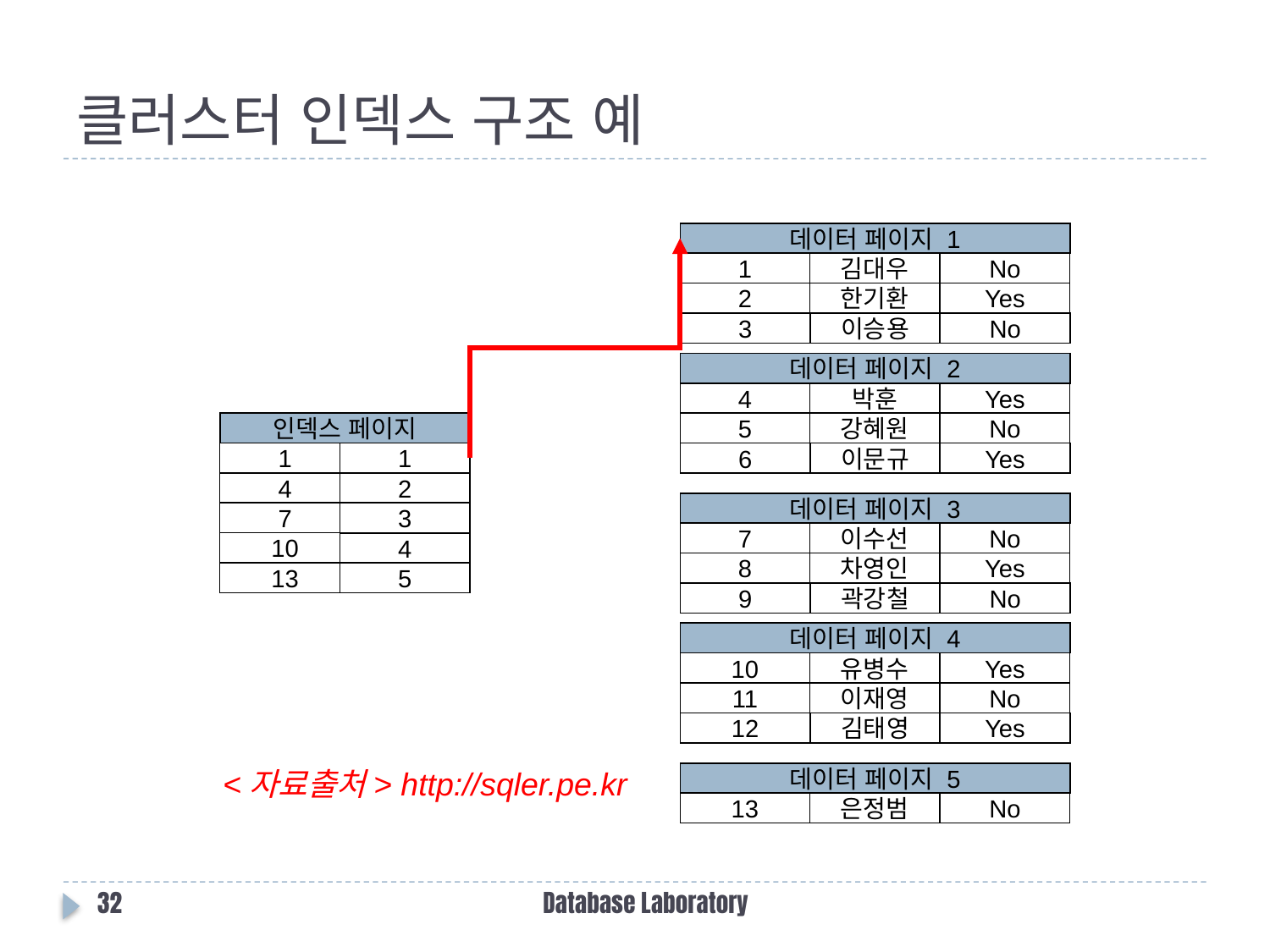

# 클러스터 인덱스 구조 예
데이터 페이지 1
1
김대우
No
2
한기환
Yes
3
이승용
No
데이터 페이지 2
4
박훈
Yes
5
강혜원
No
6
이문규
Yes
인덱스 페이지
1
1
4
2
7
3
10
4
13
5
데이터 페이지 3
7
이수선
No
8
차영인
Yes
9
곽강철
No
데이터 페이지 4
10
유병수
Yes
11
이재영
No
12
김태영
Yes
<자료출처> http://sqler.pe.kr
데이터 페이지 5
13
은정범
No
32
Database Laboratory